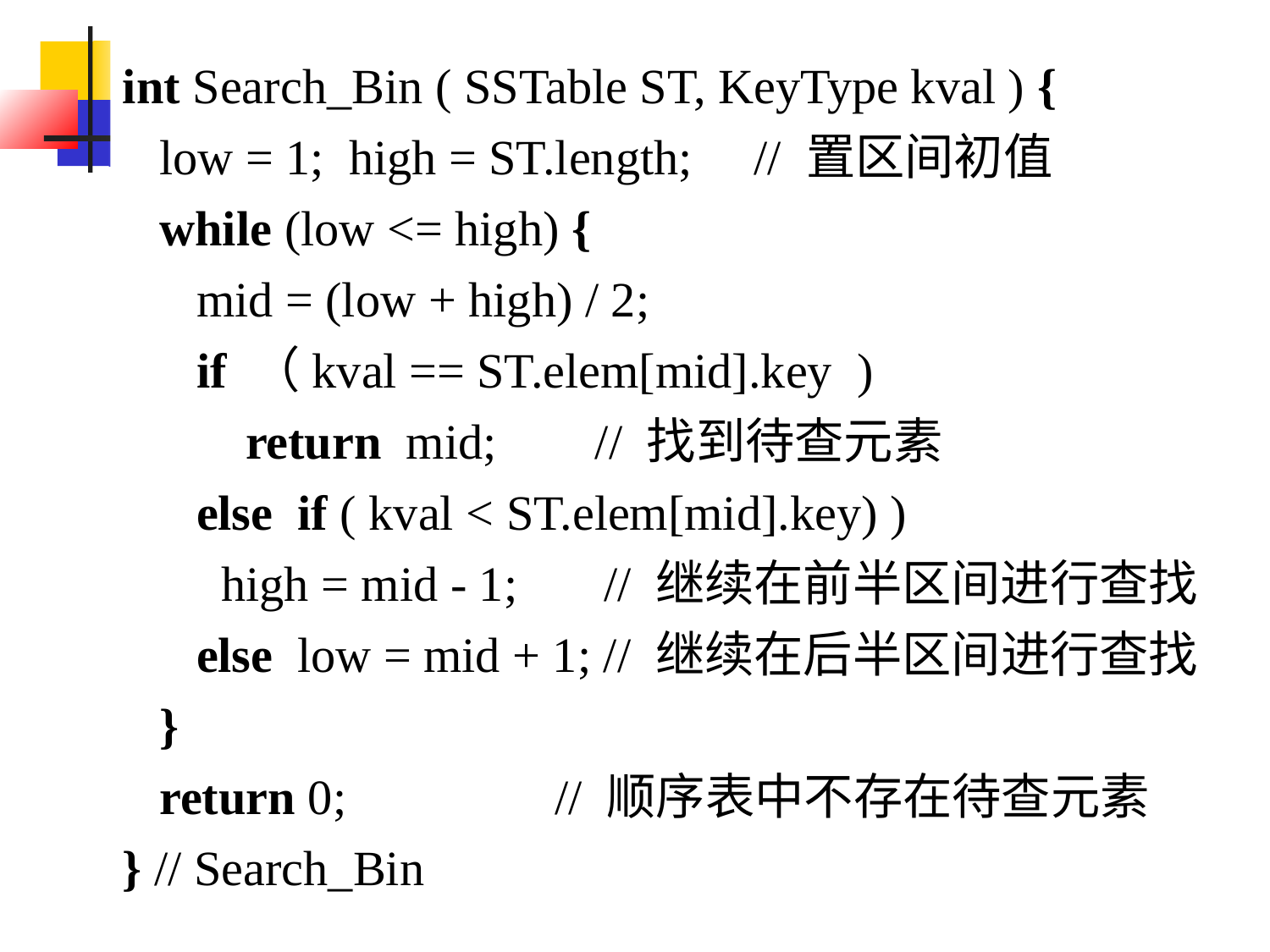

int Search_Bin ( SSTable ST, KeyType kval ) {
   low = 1;  high = ST.length;     // 置区间初值
   while (low <= high) {
      mid = (low + high) / 2;
      if （kval == ST.elem[mid].key  )
          return  mid;        // 找到待查元素
      else  if ( kval < ST.elem[mid].key) )
        high = mid - 1;       // 继续在前半区间进行查找
      else  low = mid + 1; // 继续在后半区间进行查找
   }
   return 0;                 // 顺序表中不存在待查元素
} // Search_Bin